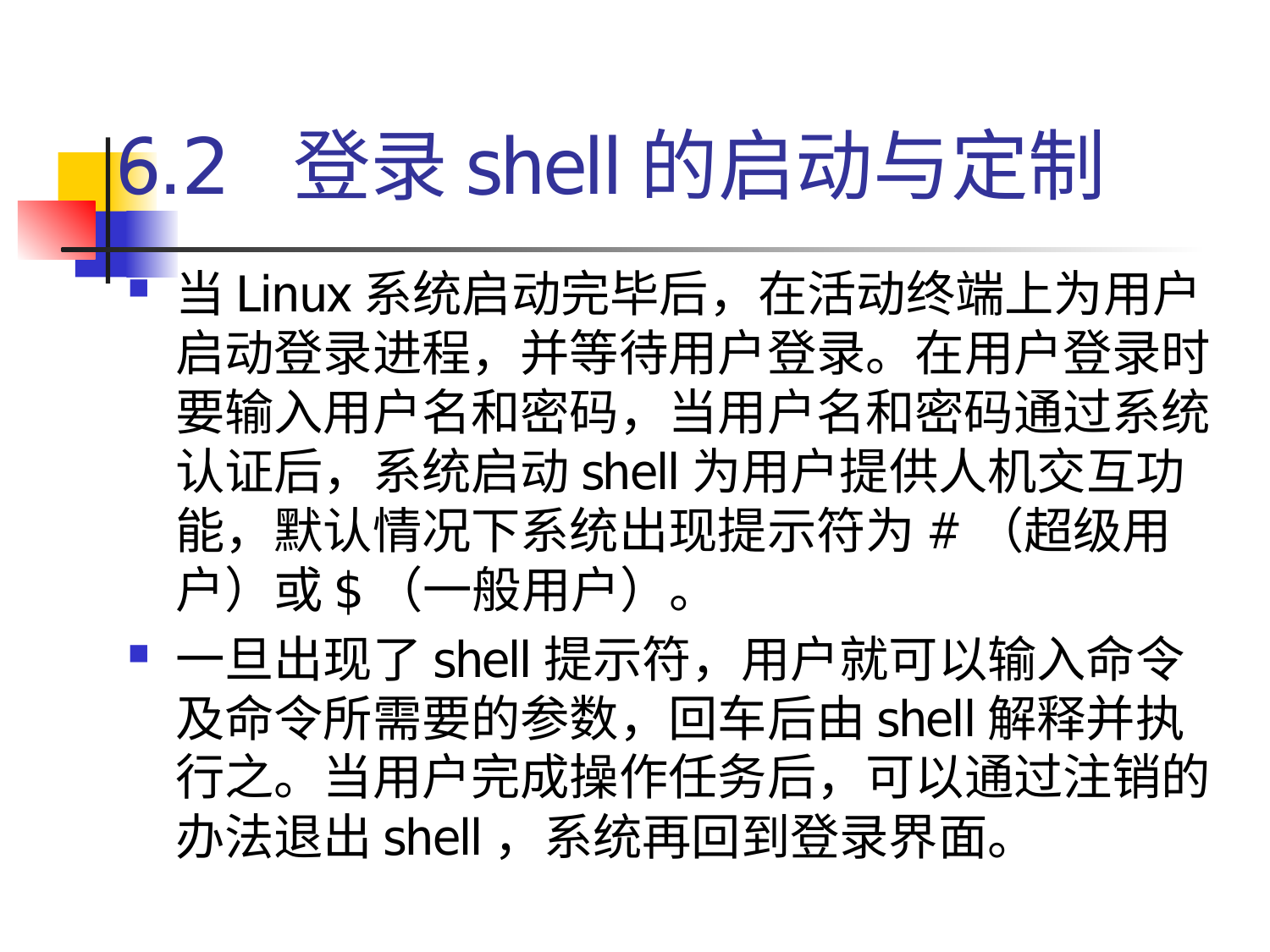

# 6.2  登录shell的启动与定制
当Linux系统启动完毕后，在活动终端上为用户启动登录进程，并等待用户登录。在用户登录时要输入用户名和密码，当用户名和密码通过系统认证后，系统启动shell为用户提供人机交互功能，默认情况下系统出现提示符为#（超级用户）或$（一般用户）。
一旦出现了shell提示符，用户就可以输入命令及命令所需要的参数，回车后由shell解释并执行之。当用户完成操作任务后，可以通过注销的办法退出shell，系统再回到登录界面。